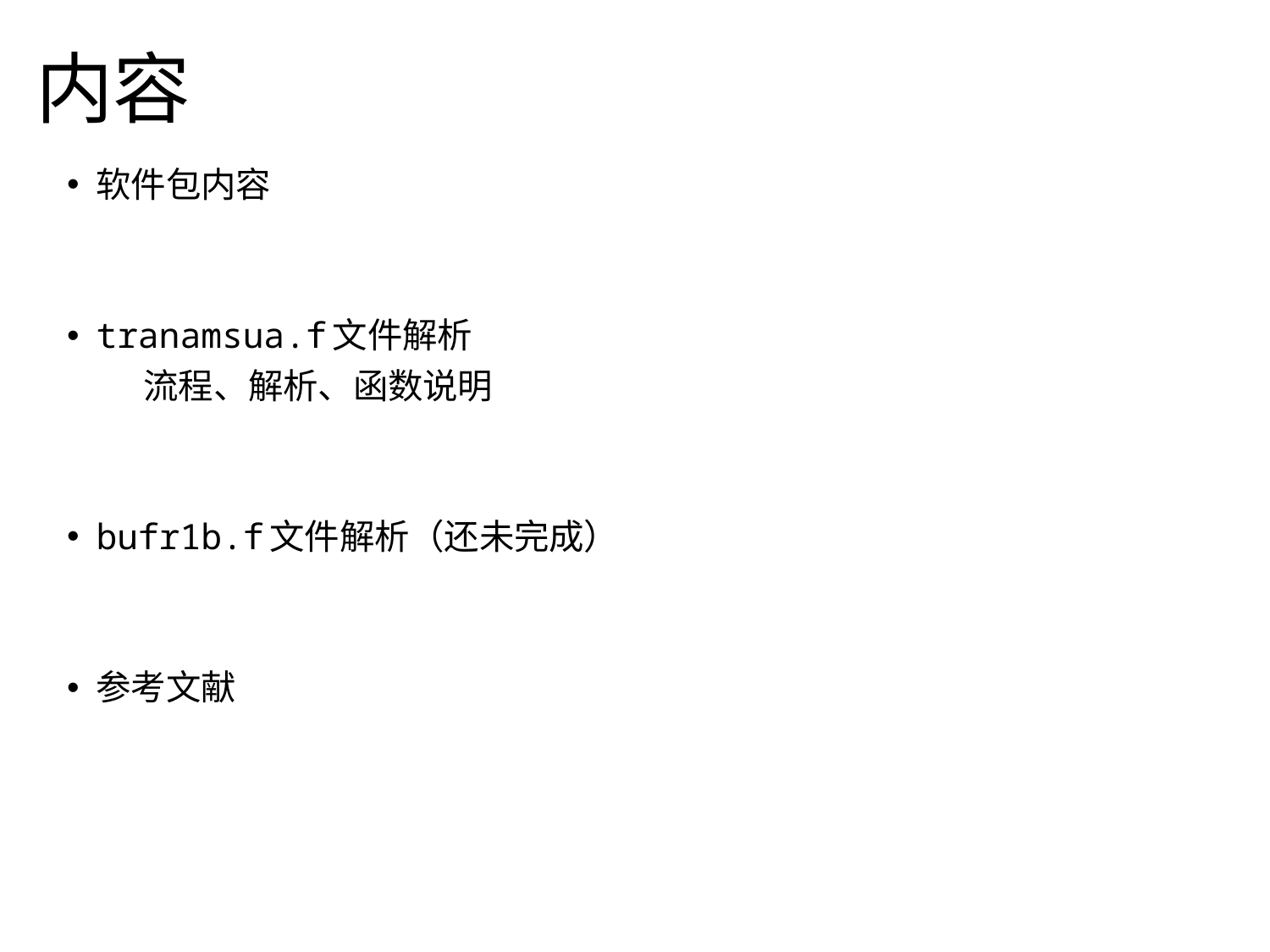

# 内容
软件包内容

tranamsua.f文件解析
         流程、解析、函数说明

bufr1b.f文件解析（还未完成）

参考文献